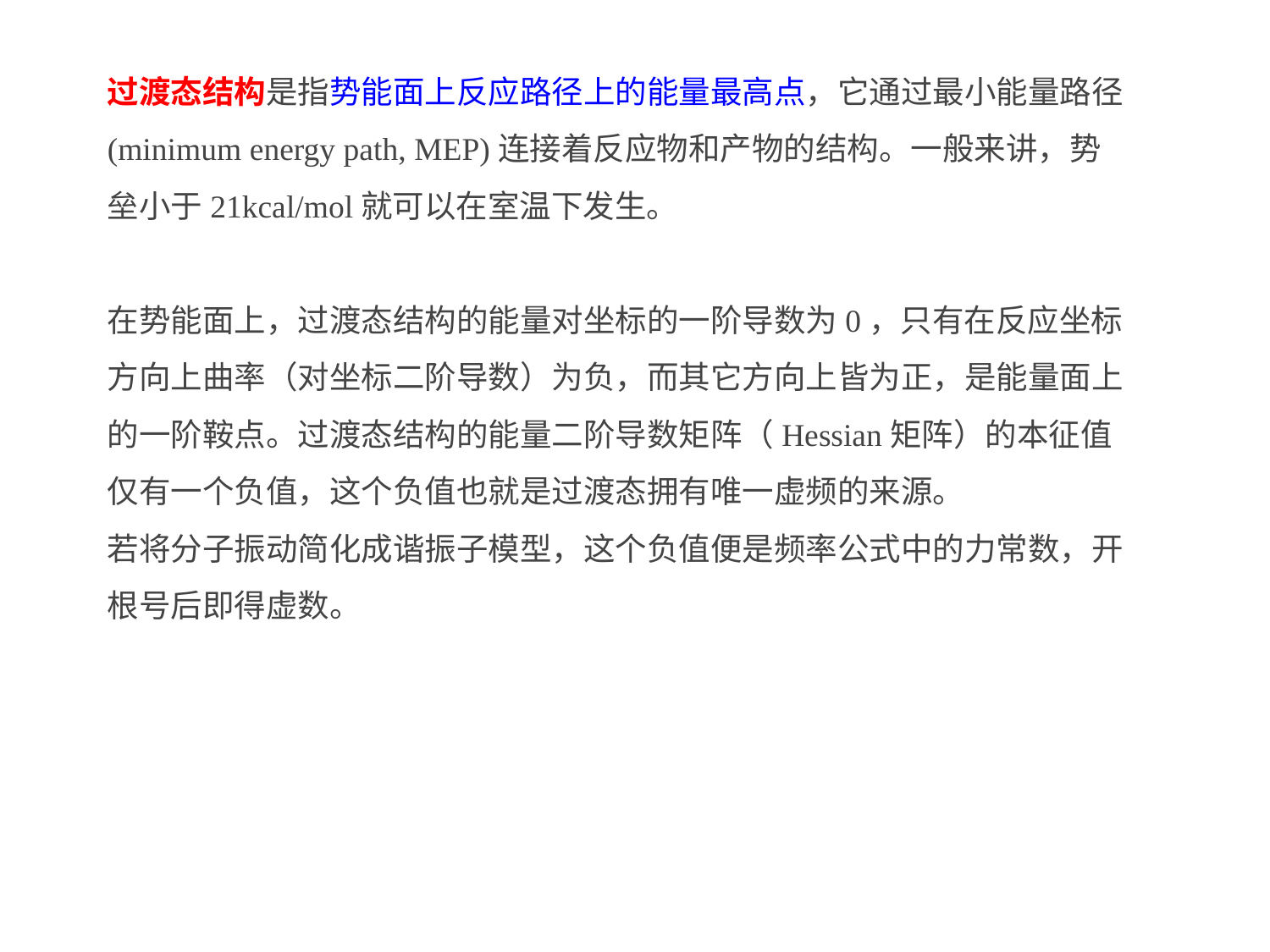

过渡态结构是指势能面上反应路径上的能量最高点，它通过最小能量路径(minimum energy path, MEP)连接着反应物和产物的结构。一般来讲，势垒小于21kcal/mol就可以在室温下发生。
在势能面上，过渡态结构的能量对坐标的一阶导数为0，只有在反应坐标方向上曲率（对坐标二阶导数）为负，而其它方向上皆为正，是能量面上的一阶鞍点。过渡态结构的能量二阶导数矩阵（Hessian矩阵）的本征值仅有一个负值，这个负值也就是过渡态拥有唯一虚频的来源。
若将分子振动简化成谐振子模型，这个负值便是频率公式中的力常数，开根号后即得虚数。